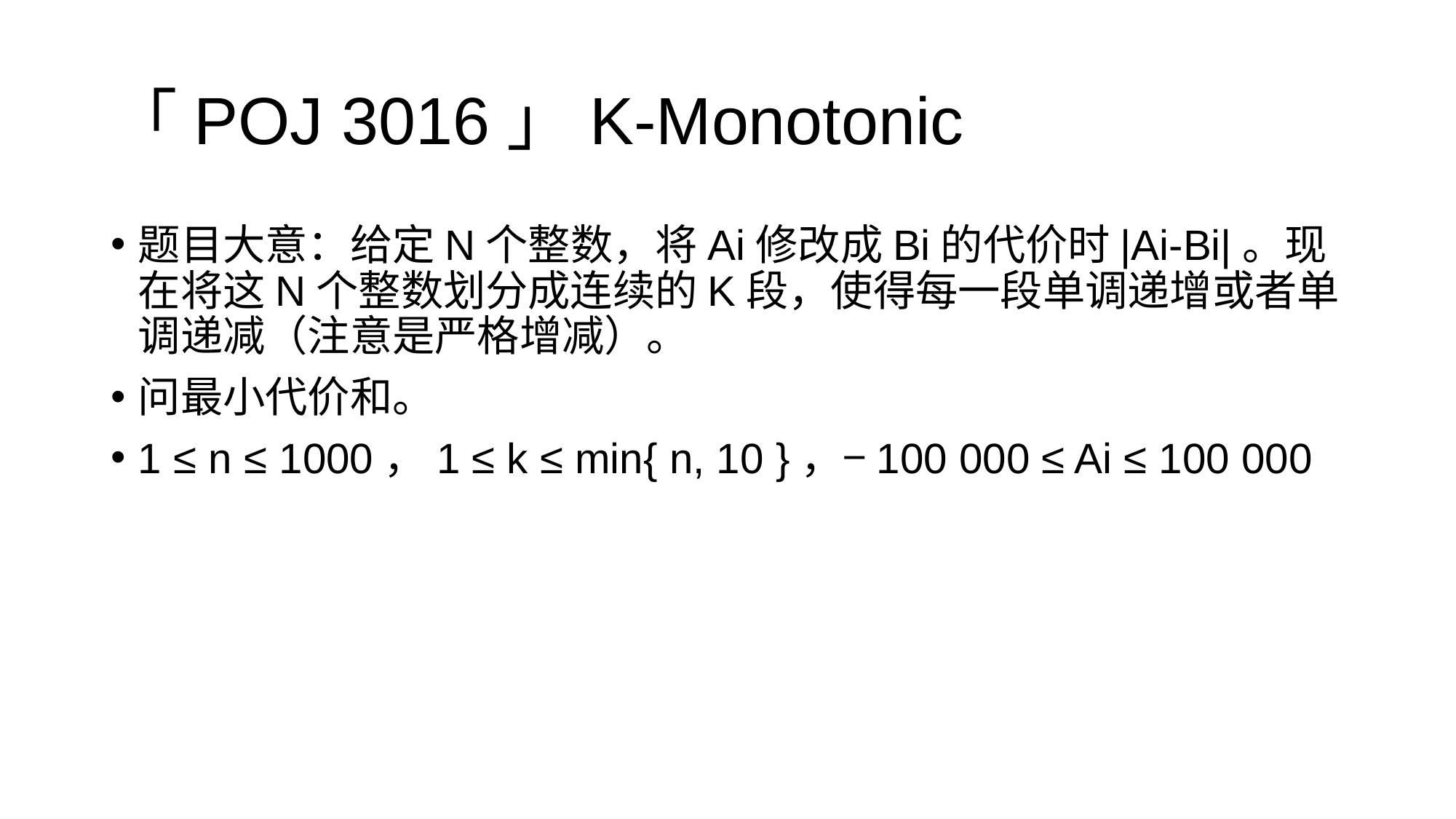

# 「POJ 3016」K-Monotonic
题目大意：给定N个整数，将Ai修改成Bi的代价时|Ai-Bi|。现在将这N个整数划分成连续的K段，使得每一段单调递增或者单调递减（注意是严格增减）。
问最小代价和。
1 ≤ n ≤ 1000，1 ≤ k ≤ min{ n, 10 }，−100 000 ≤ Ai ≤ 100 000